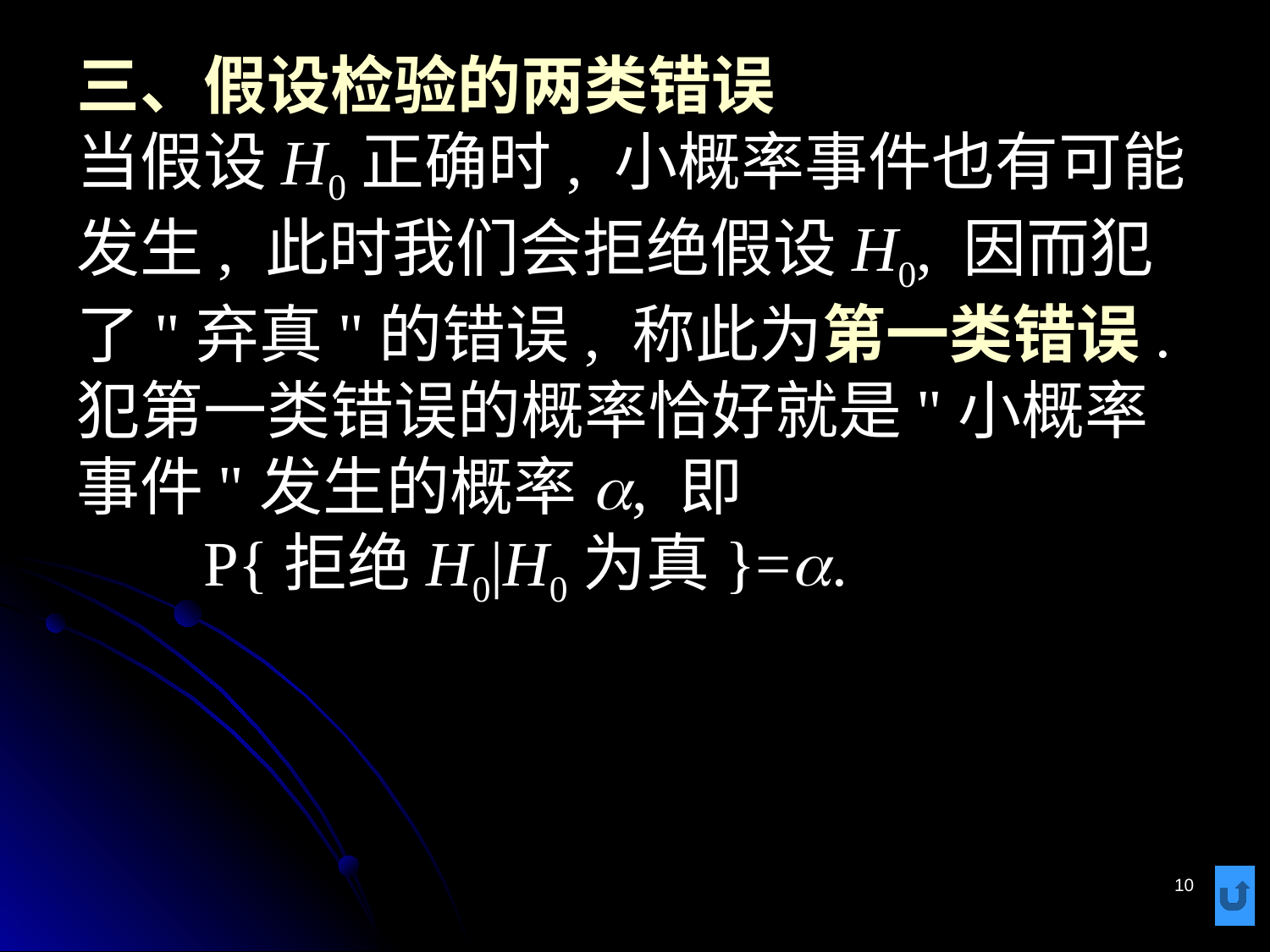

# 三、假设检验的两类错误 当假设H0正确时, 小概率事件也有可能发生, 此时我们会拒绝假设H0, 因而犯了"弃真"的错误, 称此为第一类错误. 犯第一类错误的概率恰好就是"小概率事件"发生的概率α, 即 P{拒绝H0|H0为真}=α.
10